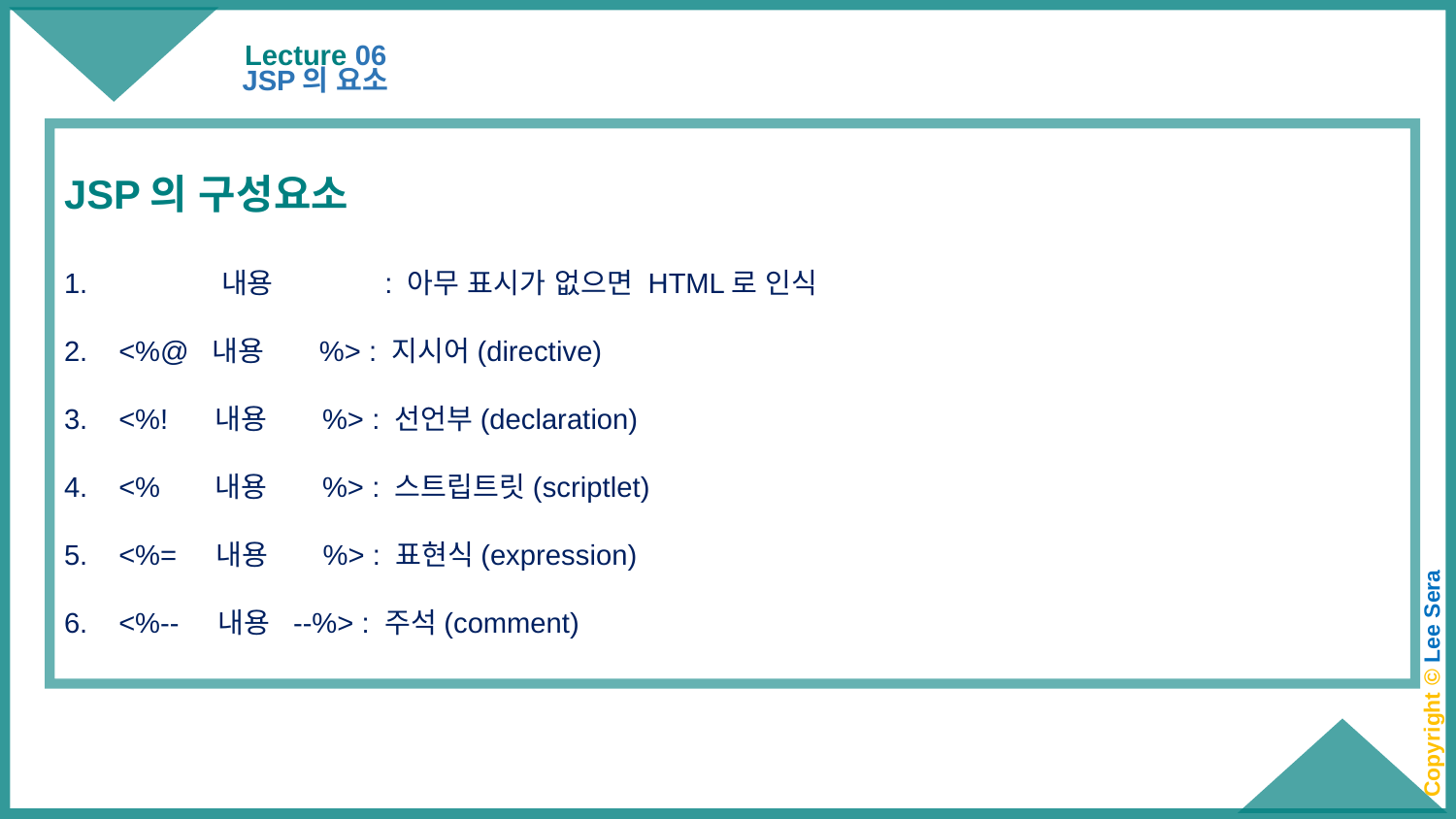

# Lecture 06
JSP의 요소
JSP의 구성요소

            내용             : 아무 표시가 없으면 HTML로 인식

<%@  내용      %> : 지시어(directive)

<%!     내용      %> : 선언부(declaration)

<%      내용      %> : 스트립트릿(scriptlet)

<%=    내용      %> : 표현식(expression)

<%--    내용  --%> : 주석(comment)
Copyright © Lee Sera